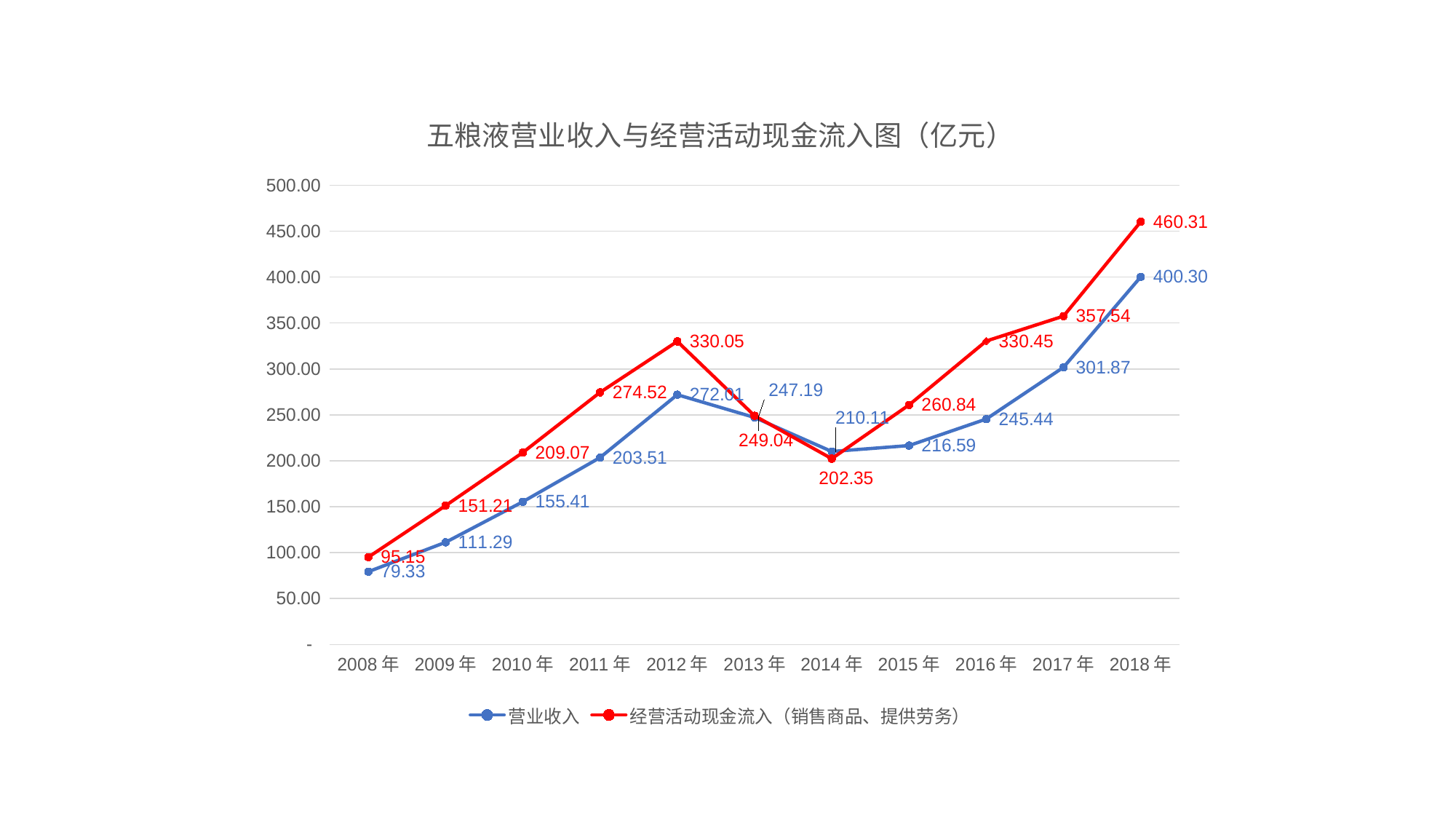

### Chart: 五粮液营业收入与经营活动现金流入图（亿元）

| Category | 营业收入 | 经营活动现金流入（销售商品、提供劳务） |
|---|---|---|
| 2008年 | 79.33 | 95.15 |
| 2009年 | 111.29 | 151.21 |
| 2010年 | 155.41 | 209.07 |
| 2011年 | 203.51 | 274.52 |
| 2012年 | 272.01 | 330.05 |
| 2013年 | 247.19 | 249.04 |
| 2014年 | 210.11 | 202.35 |
| 2015年 | 216.59 | 260.84 |
| 2016年 | 245.44 | 330.45 |
| 2017年 | 301.87 | 357.54 |
| 2018年 | 400.3 | 460.31 |